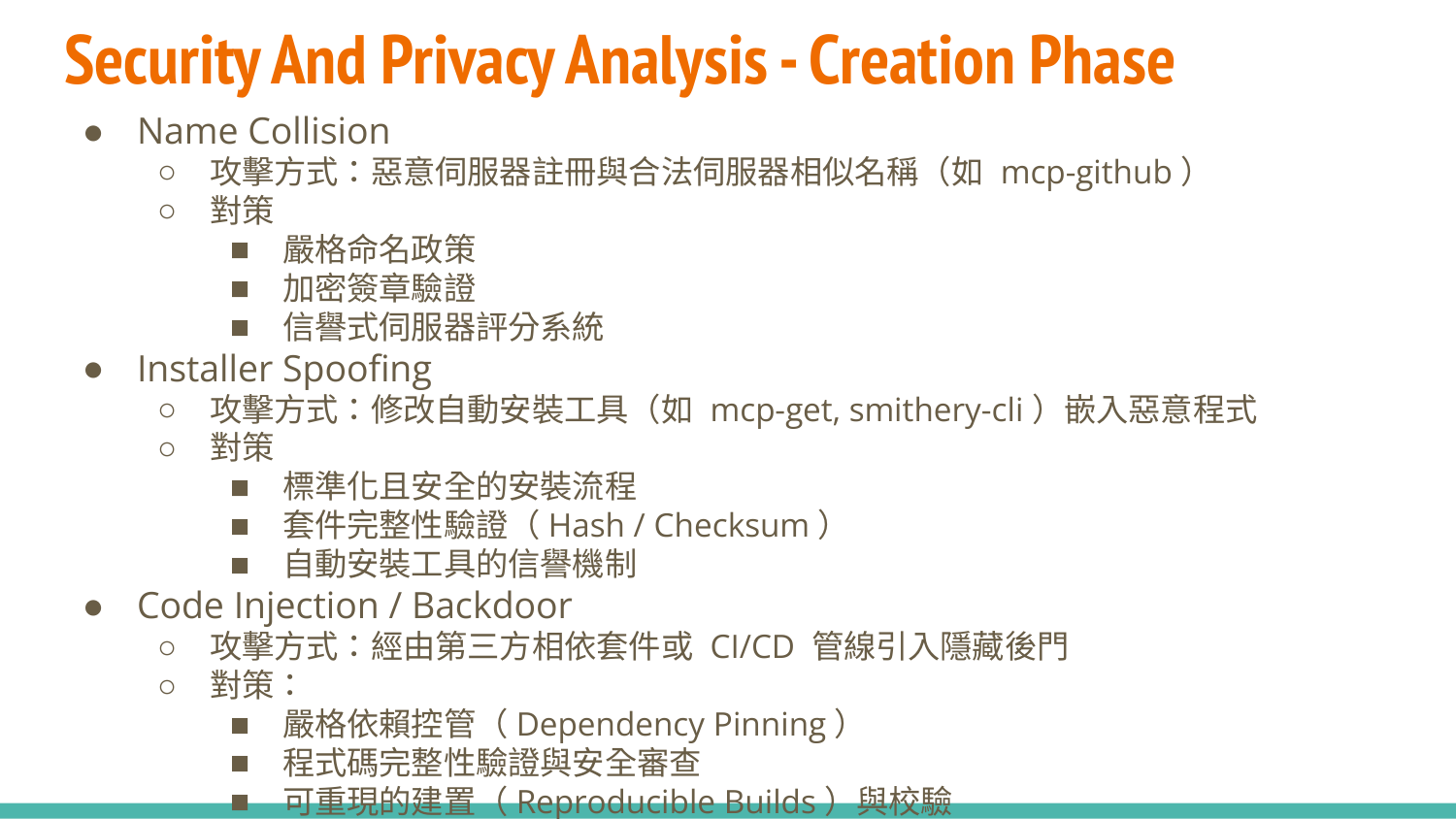

# Security And Privacy Analysis - Creation Phase
Name Collision
攻擊方式：惡意伺服器註冊與合法伺服器相似名稱（如 mcp-github）
對策
嚴格命名政策
加密簽章驗證
信譽式伺服器評分系統
Installer Spoofing
攻擊方式：修改自動安裝工具（如 mcp-get, smithery-cli）嵌入惡意程式
對策
標準化且安全的安裝流程
套件完整性驗證（Hash / Checksum）
自動安裝工具的信譽機制
Code Injection / Backdoor
攻擊方式：經由第三方相依套件或 CI/CD 管線引入隱藏後門
對策：
嚴格依賴控管（Dependency Pinning）
程式碼完整性驗證與安全審查
可重現的建置（Reproducible Builds）與校驗